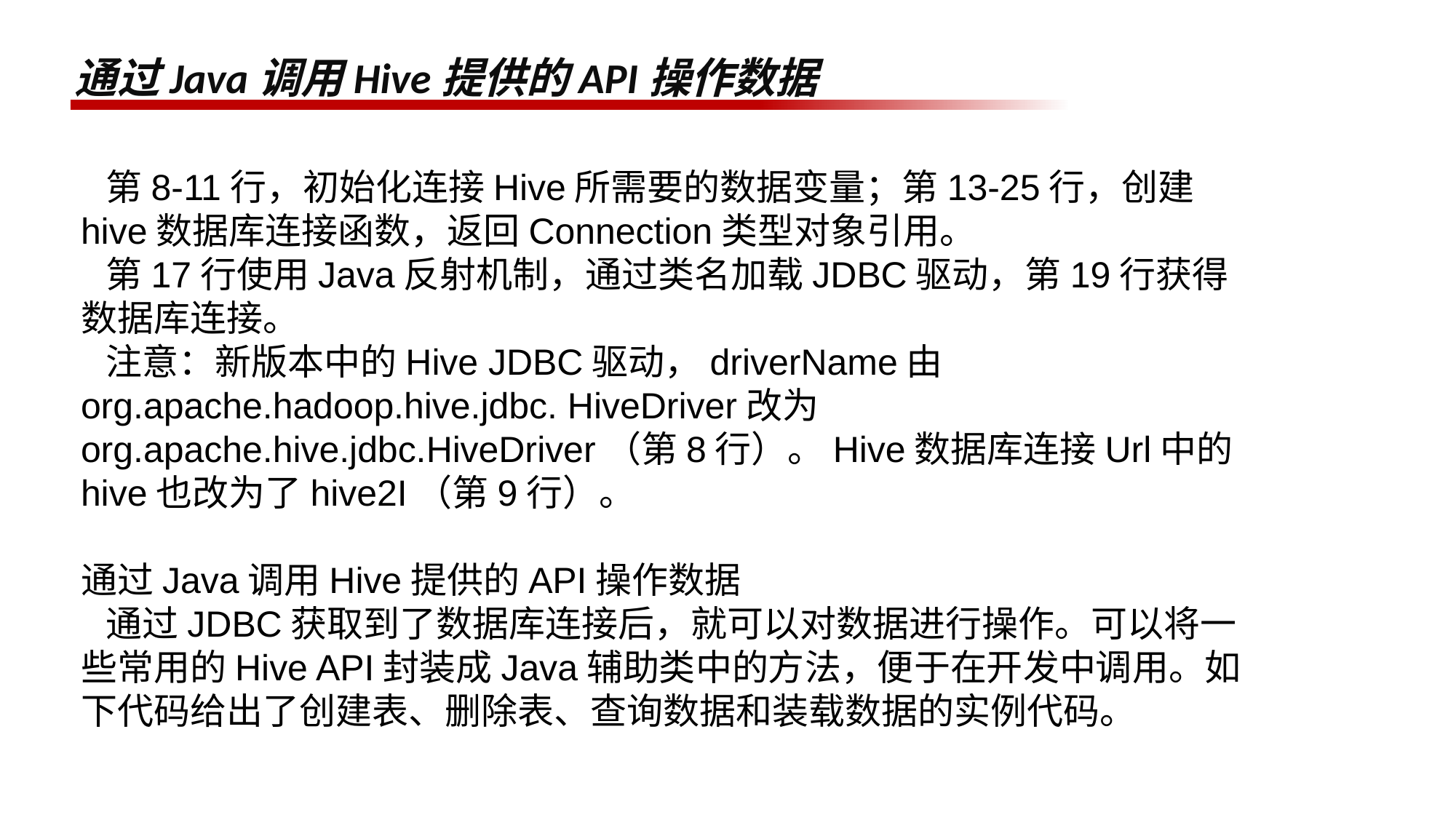

# 通过Java调用Hive提供的API操作数据

  第8-11行，初始化连接Hive所需要的数据变量；第13-25行，创建hive数据库连接函数，返回Connection类型对象引用。
  第17行使用Java反射机制，通过类名加载JDBC驱动，第19行获得数据库连接。
  注意：新版本中的Hive JDBC驱动，driverName由org.apache.hadoop.hive.jdbc. HiveDriver改为org.apache.hive.jdbc.HiveDriver（第8行）。Hive数据库连接Url中的hive也改为了hive2I（第9行）。

通过Java调用Hive提供的API操作数据
  通过JDBC获取到了数据库连接后，就可以对数据进行操作。可以将一些常用的Hive API封装成Java辅助类中的方法，便于在开发中调用。如下代码给出了创建表、删除表、查询数据和装载数据的实例代码。